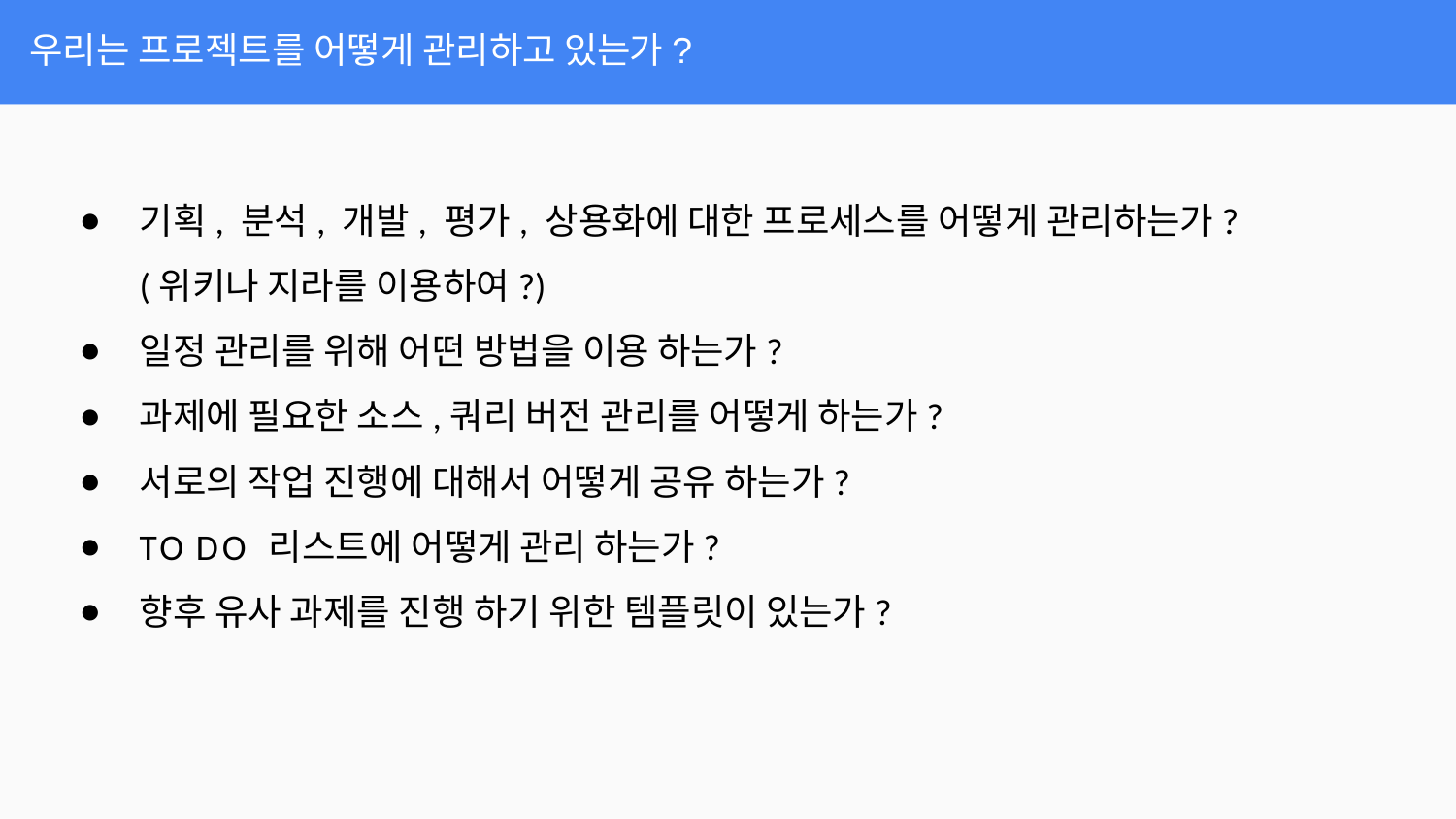

# 우리는 프로젝트를 어떻게 관리하고 있는가?
기획, 분석, 개발, 평가, 상용화에 대한 프로세스를 어떻게 관리하는가?  (위키나 지라를 이용하여?)
일정 관리를 위해 어떤 방법을 이용 하는가?
과제에 필요한 소스,쿼리 버전 관리를 어떻게 하는가?
서로의 작업 진행에 대해서 어떻게 공유 하는가?
TO DO 리스트에 어떻게 관리 하는가?
향후 유사 과제를 진행 하기 위한 템플릿이 있는가?